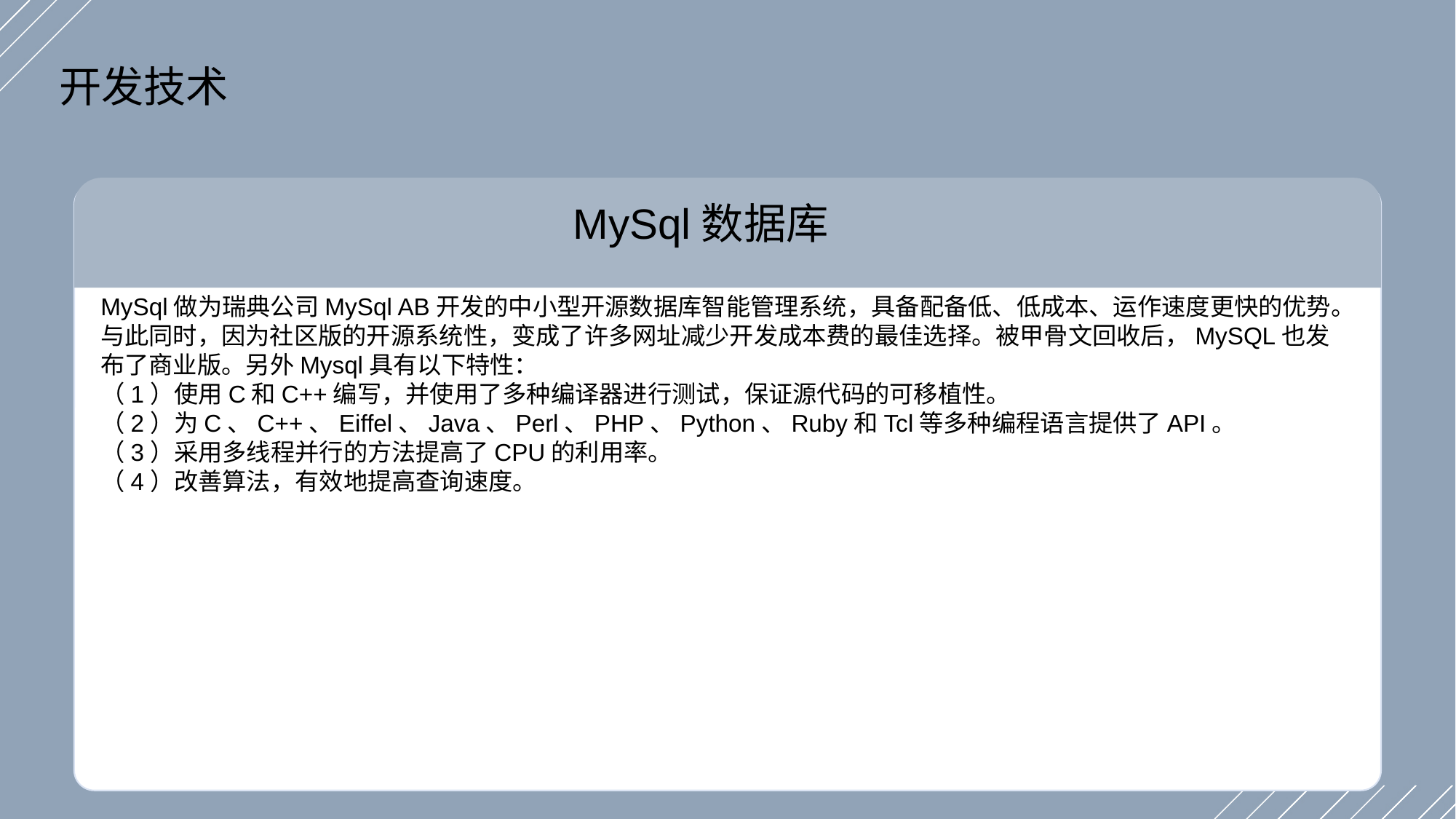

开发技术

MySql数据库
MySql做为瑞典公司MySql AB开发的中小型开源数据库智能管理系统，具备配备低、低成本、运作速度更快的优势。与此同时，因为社区版的开源系统性，变成了许多网址减少开发成本费的最佳选择。被甲骨文回收后，MySQL也发布了商业版。另外Mysql具有以下特性：
（1）使用C和C++编写，并使用了多种编译器进行测试，保证源代码的可移植性。
（2）为C、C++、Eiffel、Java、Perl、PHP、Python、Ruby和Tcl等多种编程语言提供了API。
（3）采用多线程并行的方法提高了CPU的利用率。
（4）改善算法，有效地提高查询速度。